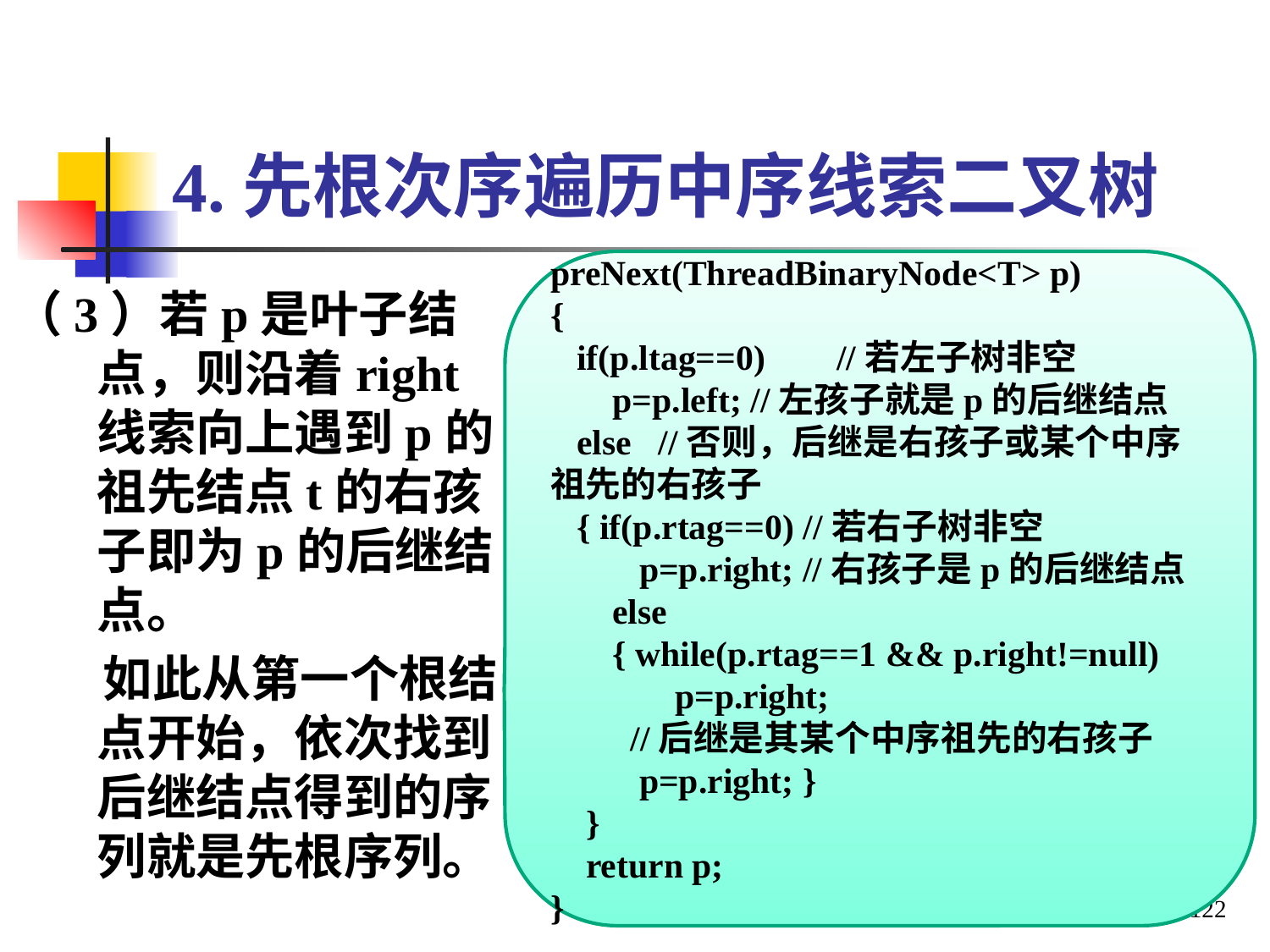

# 4.先根次序遍历中序线索二叉树
preNext(ThreadBinaryNode<T> p)
{
   if(p.ltag==0)        //若左子树非空
       p=p.left; //左孩子就是p的后继结点
   else   //否则，后继是右孩子或某个中序祖先的右孩子
   { if(p.rtag==0) //若右子树非空
          p=p.right; //右孩子是p的后继结点
       else
       { while(p.rtag==1 && p.right!=null)
              p=p.right;
         //后继是其某个中序祖先的右孩子
          p=p.right; }
    }
    return p;
}
（3）若p是叶子结点，则沿着right线索向上遇到p的祖先结点t的右孩子即为p的后继结点。
       如此从第一个根结点开始，依次找到后继结点得到的序列就是先根序列。
122